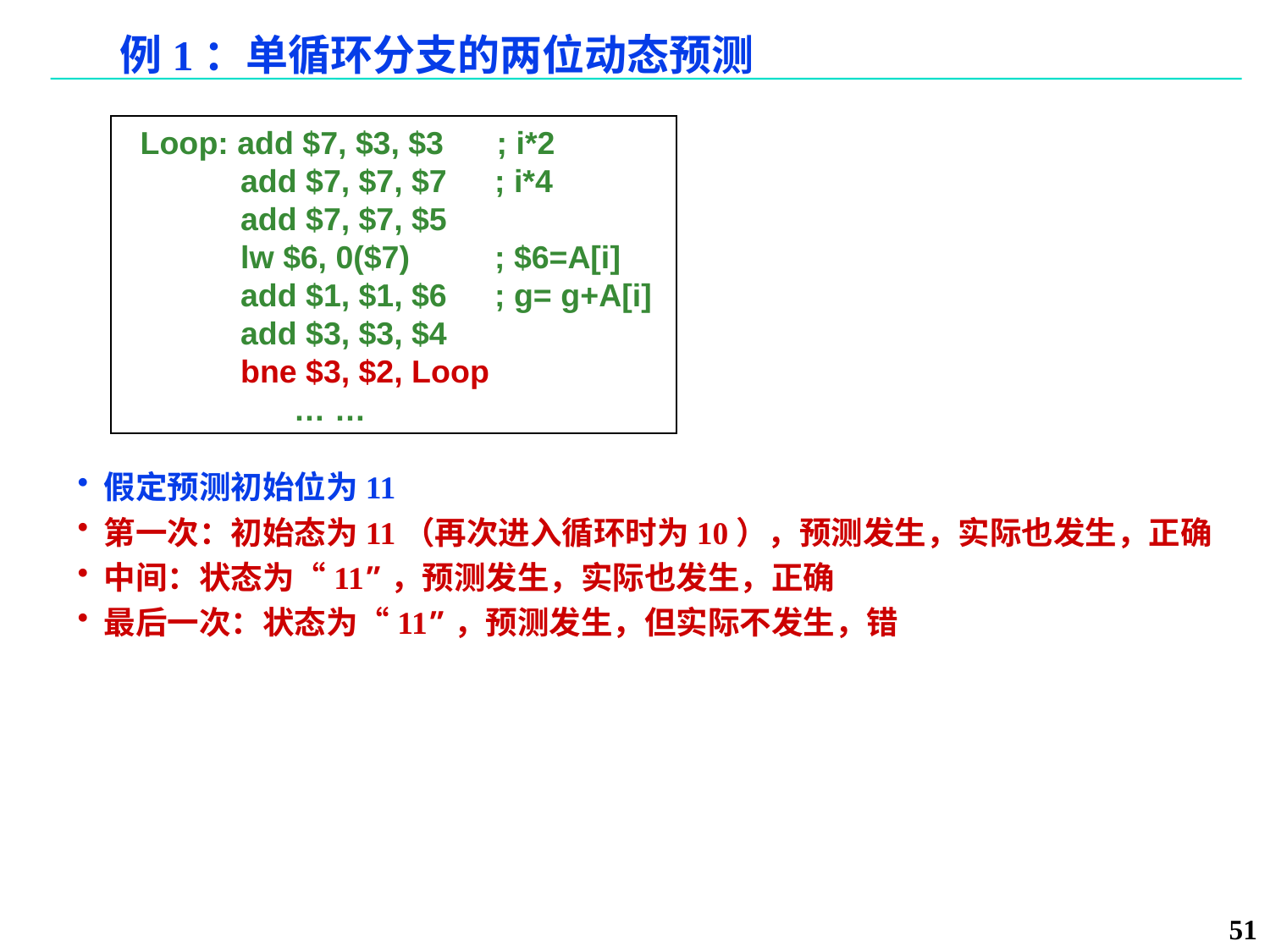

# 例1：单循环分支的两位动态预测
   Loop: add $7, $3, $3      ; i*2
	add $7, $7, $7	; i*4
	add $7, $7, $5
	lw $6, 0($7)	; $6=A[i]
	add $1, $1, $6	; g= g+A[i]
	add $3, $3, $4
	bne $3, $2, Loop
	      … …
假定预测初始位为11
第一次：初始态为11（再次进入循环时为10），预测发生，实际也发生，正确
中间：状态为“11”，预测发生，实际也发生，正确
最后一次：状态为“11”，预测发生，但实际不发生，错